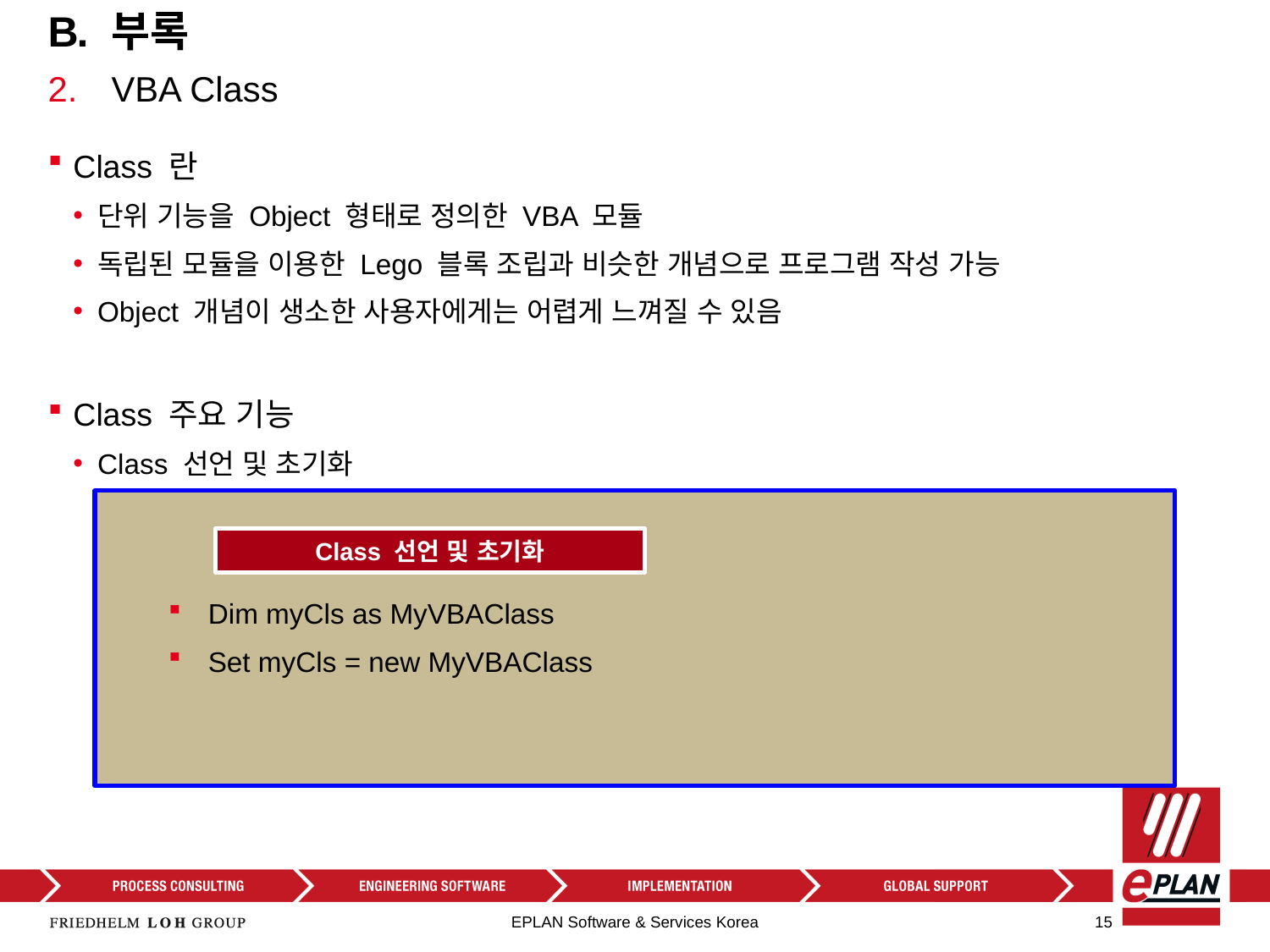

# 부록
VBA Class
Class 란
단위 기능을 Object 형태로 정의한 VBA 모듈
독립된 모듈을 이용한 Lego 블록 조립과 비슷한 개념으로 프로그램 작성 가능
Object 개념이 생소한 사용자에게는 어렵게 느껴질 수 있음

Class 주요 기능
Class 선언 및 초기화

Dim myCls as MyVBAClass
Set myCls = new MyVBAClass

Class 선언 및 초기화
EPLAN Software & Services Korea
15